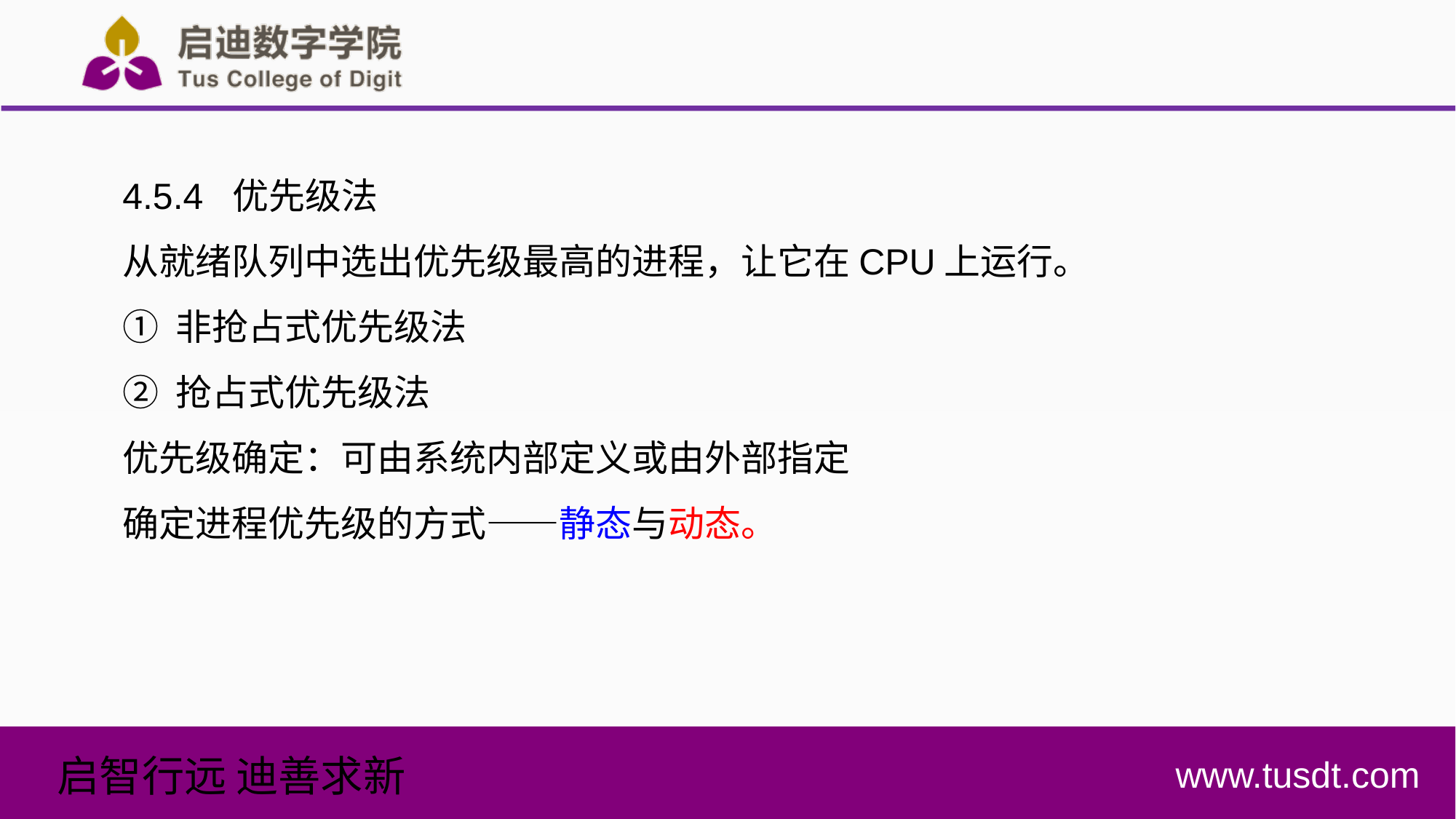

4.5.4  优先级法
从就绪队列中选出优先级最高的进程，让它在CPU上运行。
① 非抢占式优先级法
② 抢占式优先级法
优先级确定：可由系统内部定义或由外部指定
确定进程优先级的方式——静态与动态。